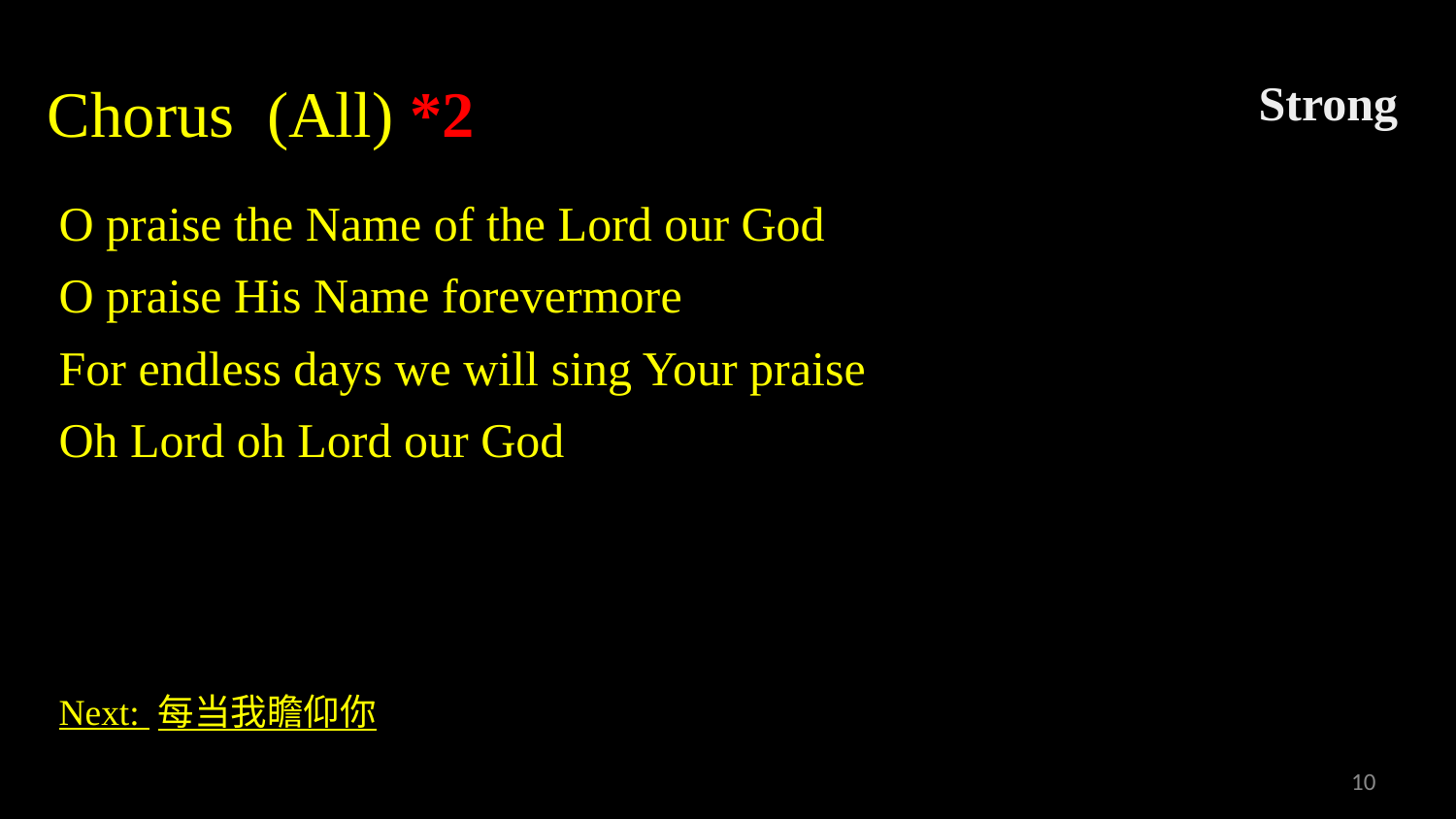

# Chorus  (All) *2
Strong
O praise the Name of the Lord our God
O praise His Name forevermore
For endless days we will sing Your praise
Oh Lord oh Lord our God

Next: 每当我瞻仰你
10